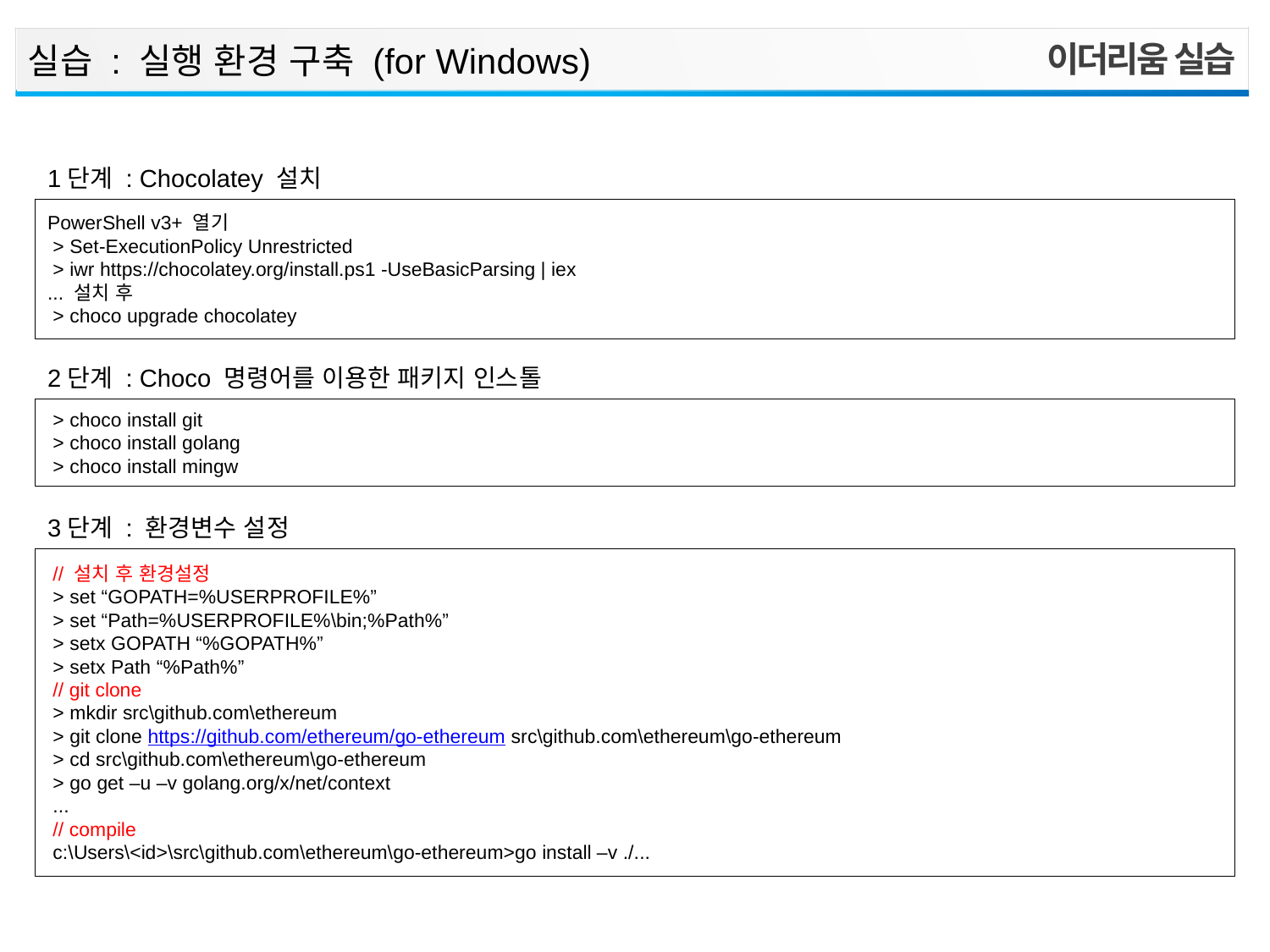

이더리움 실습
실습 : 실행 환경 구축 (for Windows)
1단계 : Chocolatey 설치
PowerShell v3+ 열기
 > Set-ExecutionPolicy Unrestricted
 > iwr https://chocolatey.org/install.ps1 -UseBasicParsing | iex
... 설치 후
 > choco upgrade chocolatey
2단계 : Choco 명령어를 이용한 패키지 인스톨
 > choco install git
 > choco install golang
 > choco install mingw
3단계 : 환경변수 설정
 // 설치 후 환경설정
 > set “GOPATH=%USERPROFILE%”
 > set “Path=%USERPROFILE%\bin;%Path%”
 > setx GOPATH “%GOPATH%”
 > setx Path “%Path%”
 // git clone
 > mkdir src\github.com\ethereum
 > git clone https://github.com/ethereum/go-ethereum src\github.com\ethereum\go-ethereum
 > cd src\github.com\ethereum\go-ethereum
 > go get –u –v golang.org/x/net/context
 ...
 // compile
 c:\Users\<id>\src\github.com\ethereum\go-ethereum>go install –v ./...